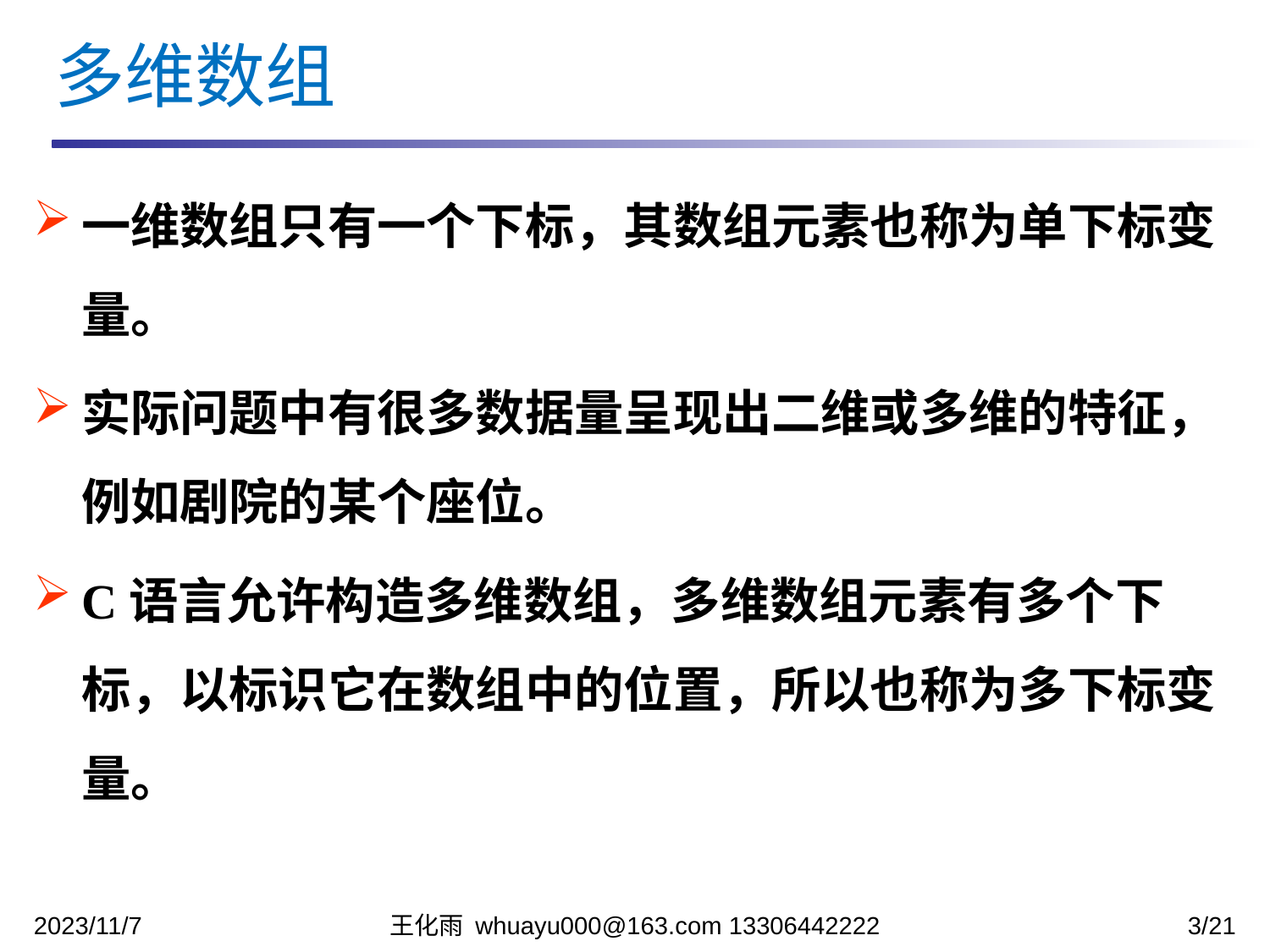

多维数组
一维数组只有一个下标，其数组元素也称为单下标变量。
实际问题中有很多数据量呈现出二维或多维的特征，例如剧院的某个座位。
C语言允许构造多维数组，多维数组元素有多个下标，以标识它在数组中的位置，所以也称为多下标变量。
2023/11/7
王化雨 whuayu000@163.com 13306442222
3/21